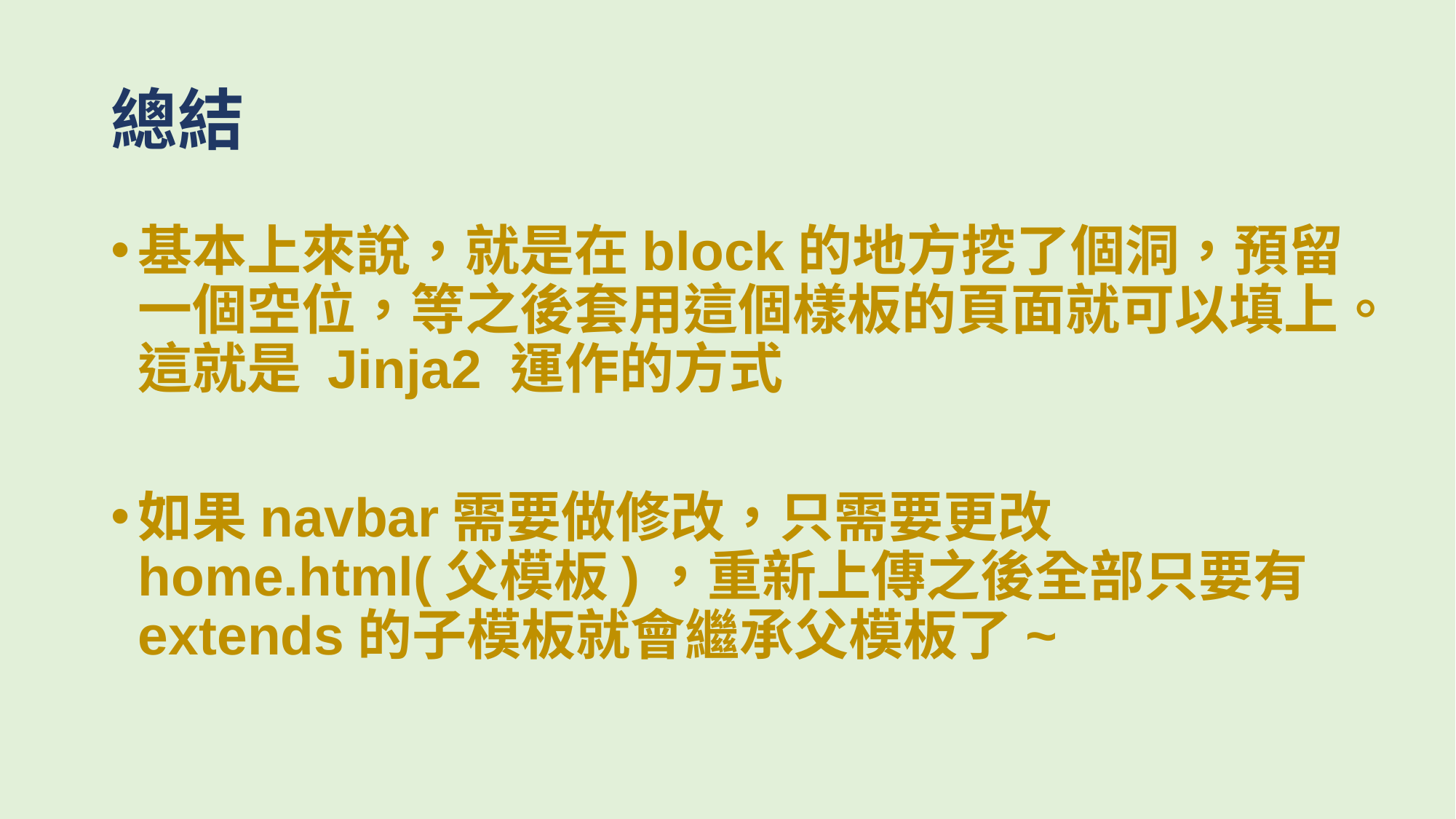

# 總結
基本上來說，就是在block的地方挖了個洞，預留一個空位，等之後套用這個樣板的頁面就可以填上。這就是 Jinja2 運作的方式

如果navbar需要做修改，只需要更改home.html(父模板)，重新上傳之後全部只要有extends的子模板就會繼承父模板了~